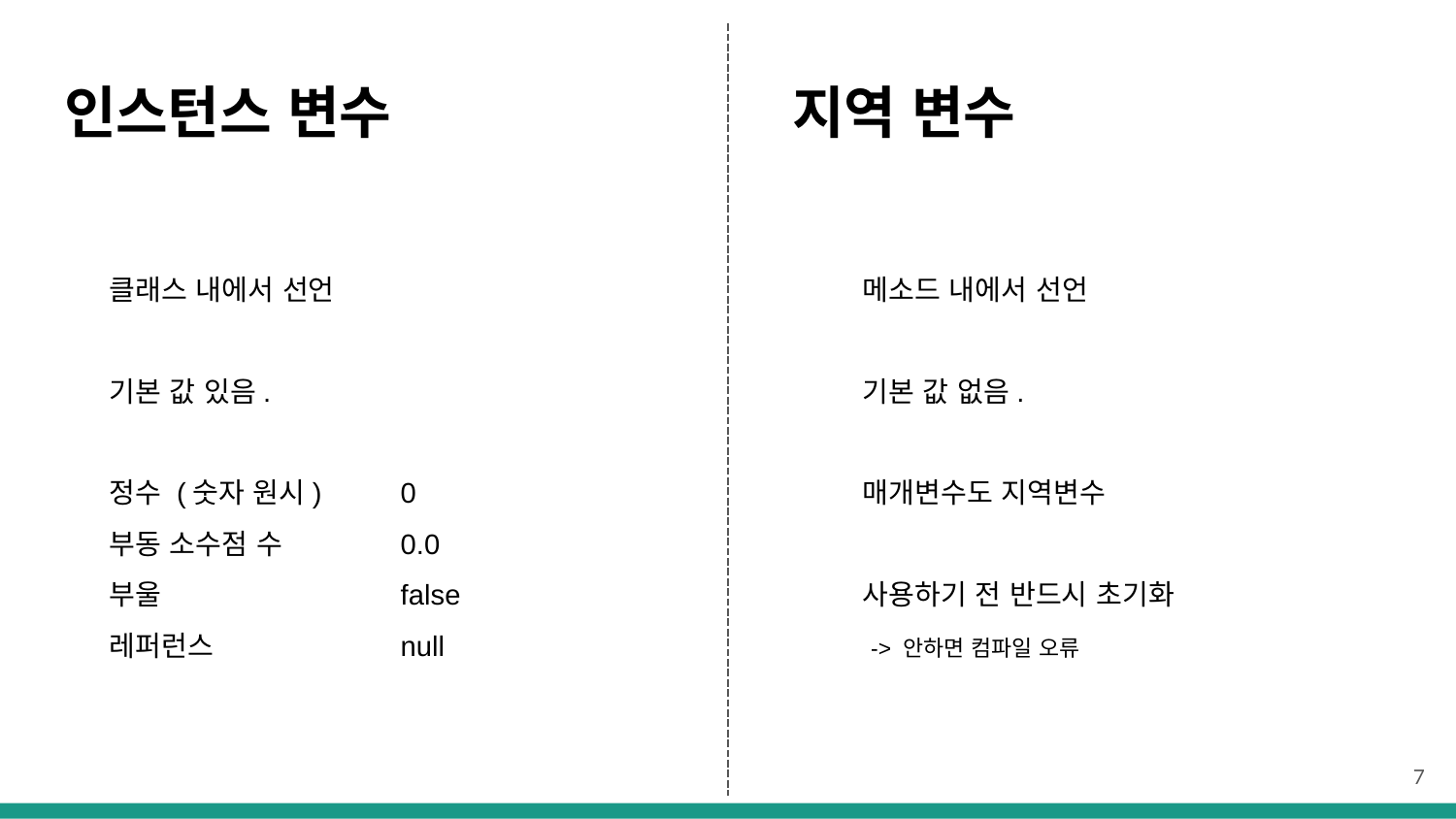

# 인스턴스 변수
지역 변수
클래스 내에서 선언

기본 값 있음.

정수 (숫자 원시)	0
부동 소수점 수 	0.0
부울		false
레퍼런스		null
메소드 내에서 선언

기본 값 없음.

매개변수도 지역변수

사용하기 전 반드시 초기화
 -> 안하면 컴파일 오류
7